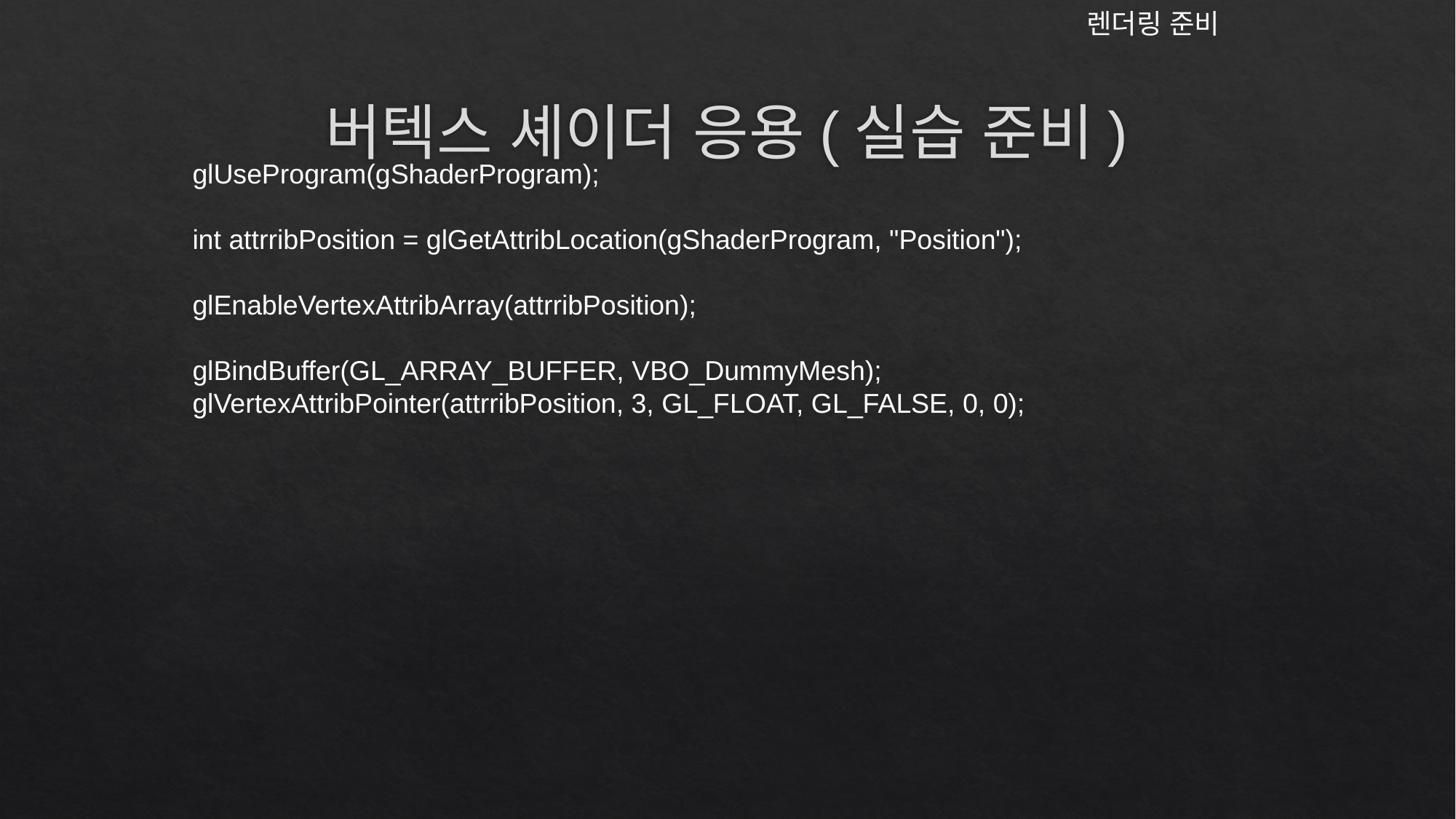

렌더링 준비
# 버텍스 셰이더 응용(실습 준비)
glUseProgram(gShaderProgram);

int attrribPosition = glGetAttribLocation(gShaderProgram, "Position");

glEnableVertexAttribArray(attrribPosition);

glBindBuffer(GL_ARRAY_BUFFER, VBO_DummyMesh);
glVertexAttribPointer(attrribPosition, 3, GL_FLOAT, GL_FALSE, 0, 0);